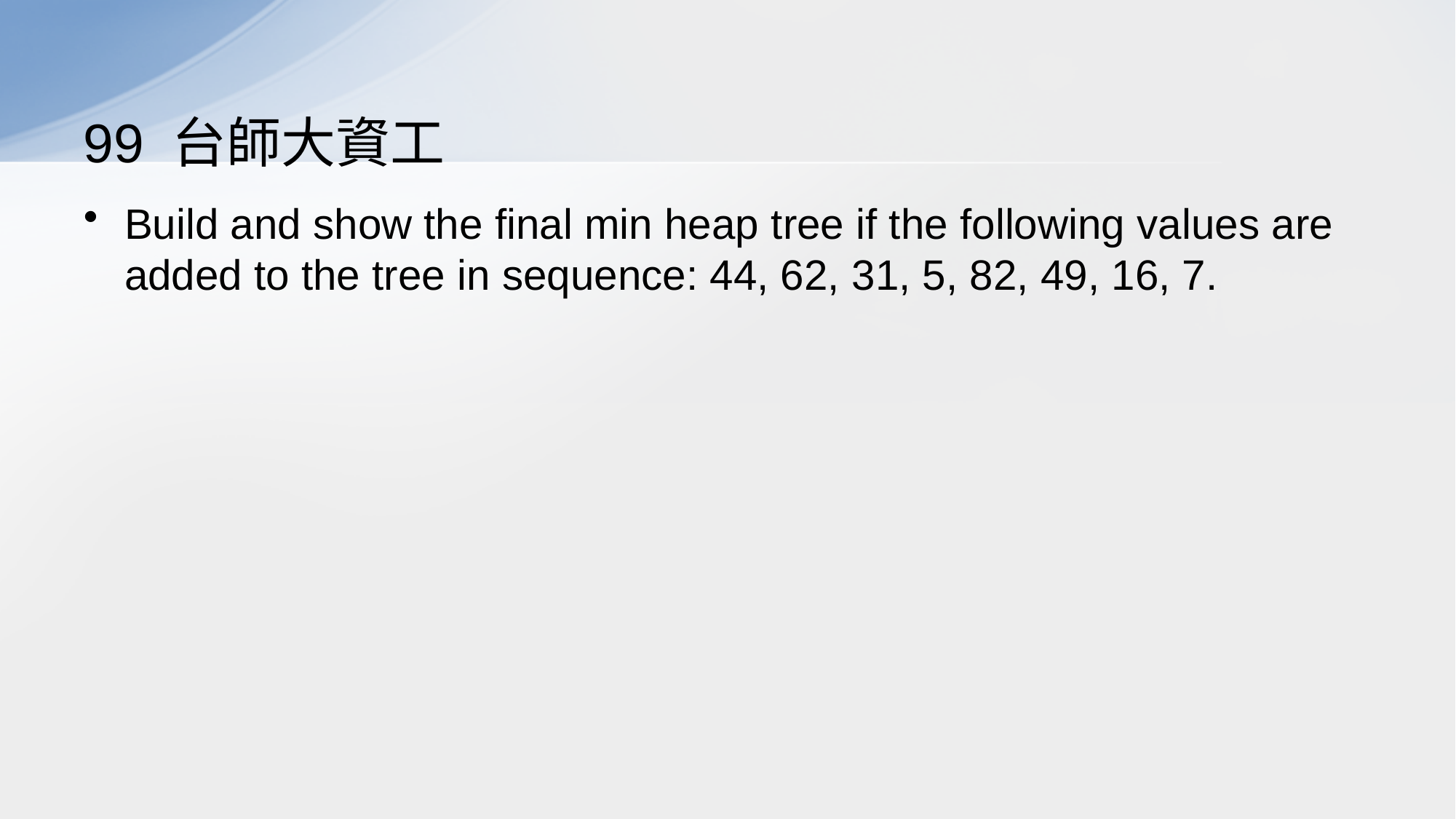

# 99 台師大資工
Build and show the final min heap tree if the following values are added to the tree in sequence: 44, 62, 31, 5, 82, 49, 16, 7.